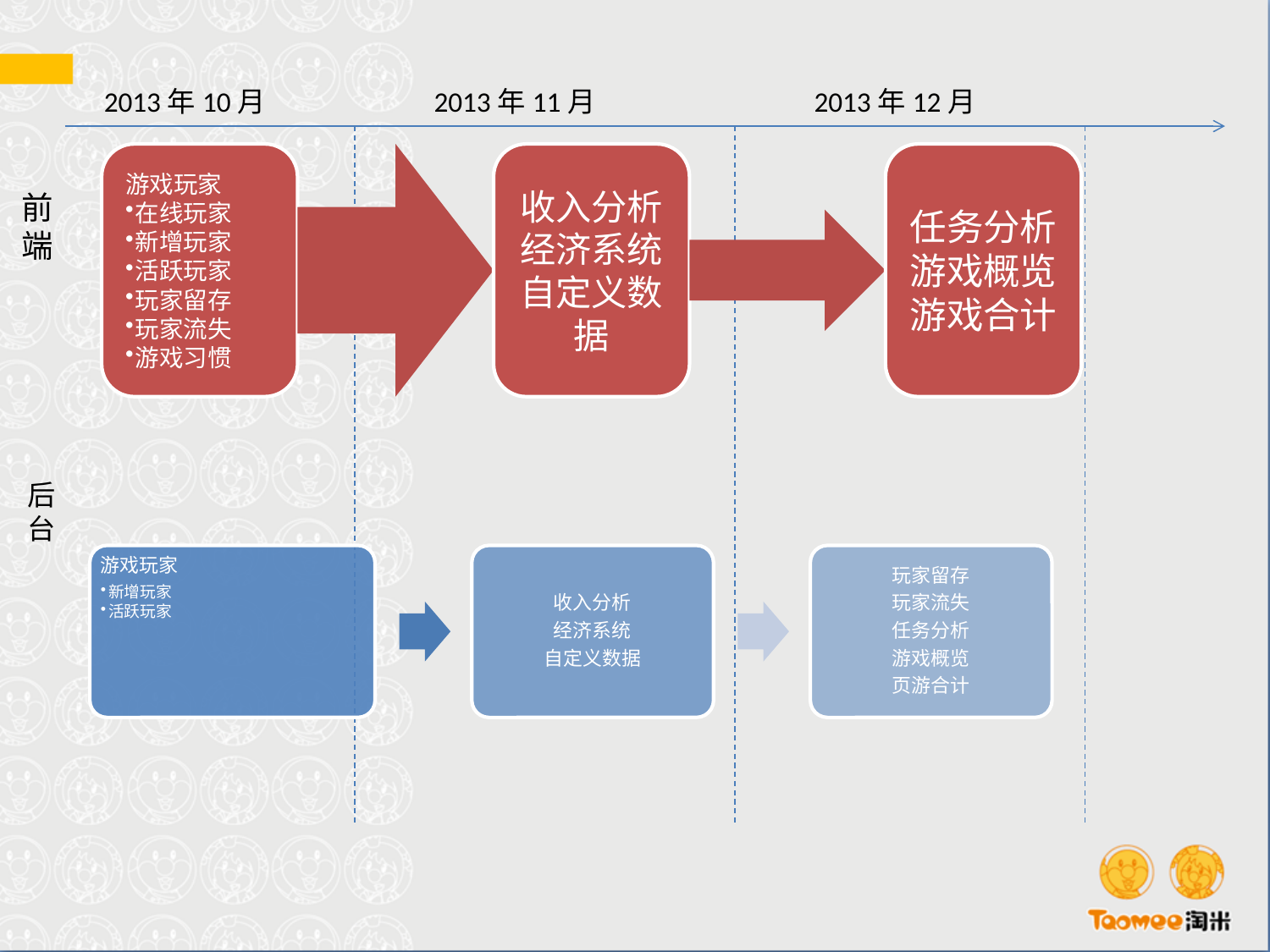

2013年10月
2013年11月
2013年12月
游戏玩家
收入分析
经济系统
自定义数据
任务分析
游戏概览
游戏合计
新增玩家
活跃玩家
玩家留存
在线玩家
玩家流失
游戏习惯
前端
后台
游戏玩家
新增玩家
活跃玩家

收入分析
经济系统
自定义数据

玩家留存
玩家流失
任务分析
游戏概览
页游合计